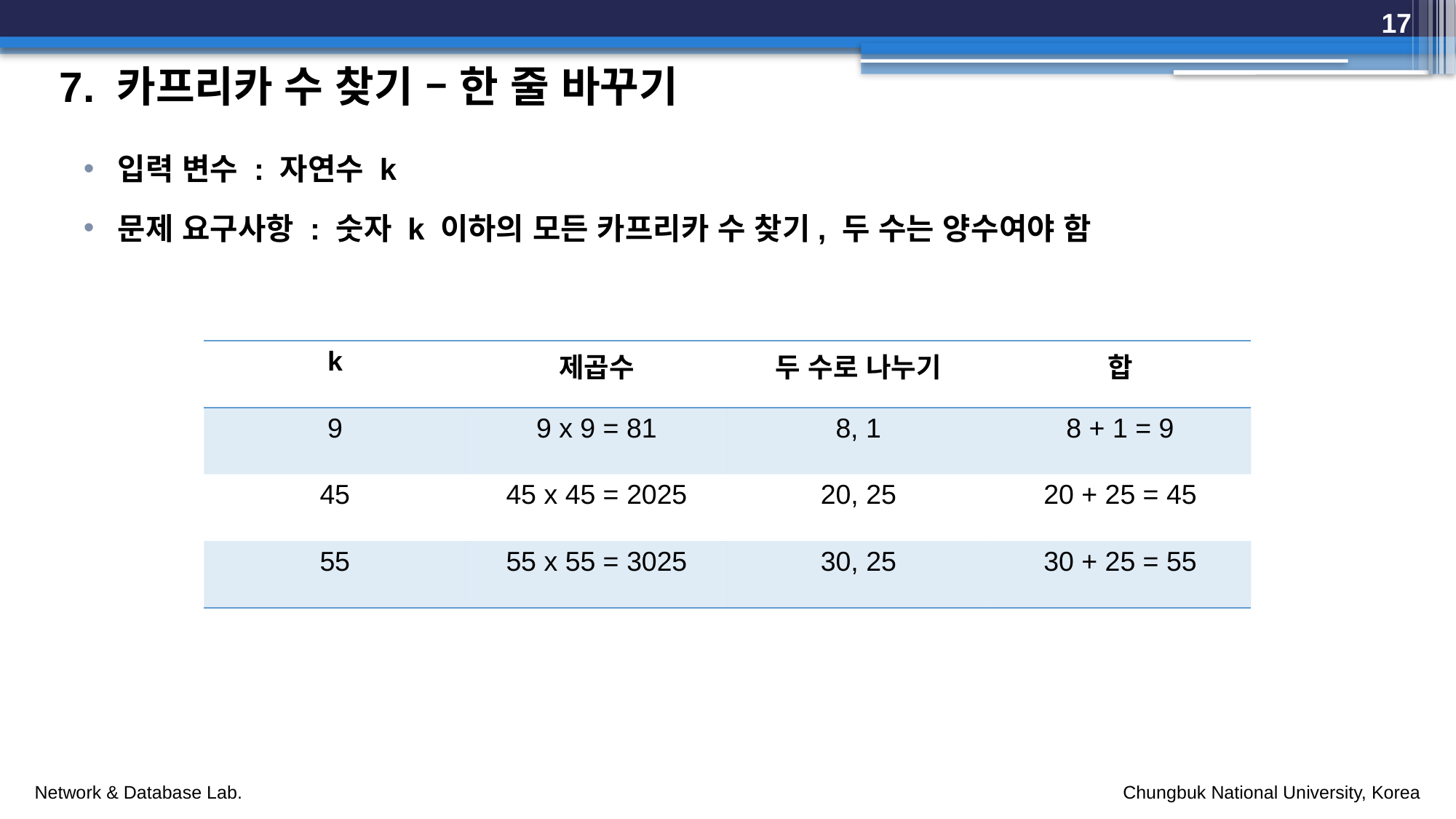

17
# 7. 카프리카 수 찾기 – 한 줄 바꾸기
입력 변수 : 자연수 k
문제 요구사항 : 숫자 k 이하의 모든 카프리카 수 찾기, 두 수는 양수여야 함
| k | 제곱수 | 두 수로 나누기 | 합 |
| --- | --- | --- | --- |
| 9 | 9 x 9 = 81 | 8, 1 | 8 + 1 = 9 |
| 45 | 45 x 45 = 2025 | 20, 25 | 20 + 25 = 45 |
| 55 | 55 x 55 = 3025 | 30, 25 | 30 + 25 = 55 |